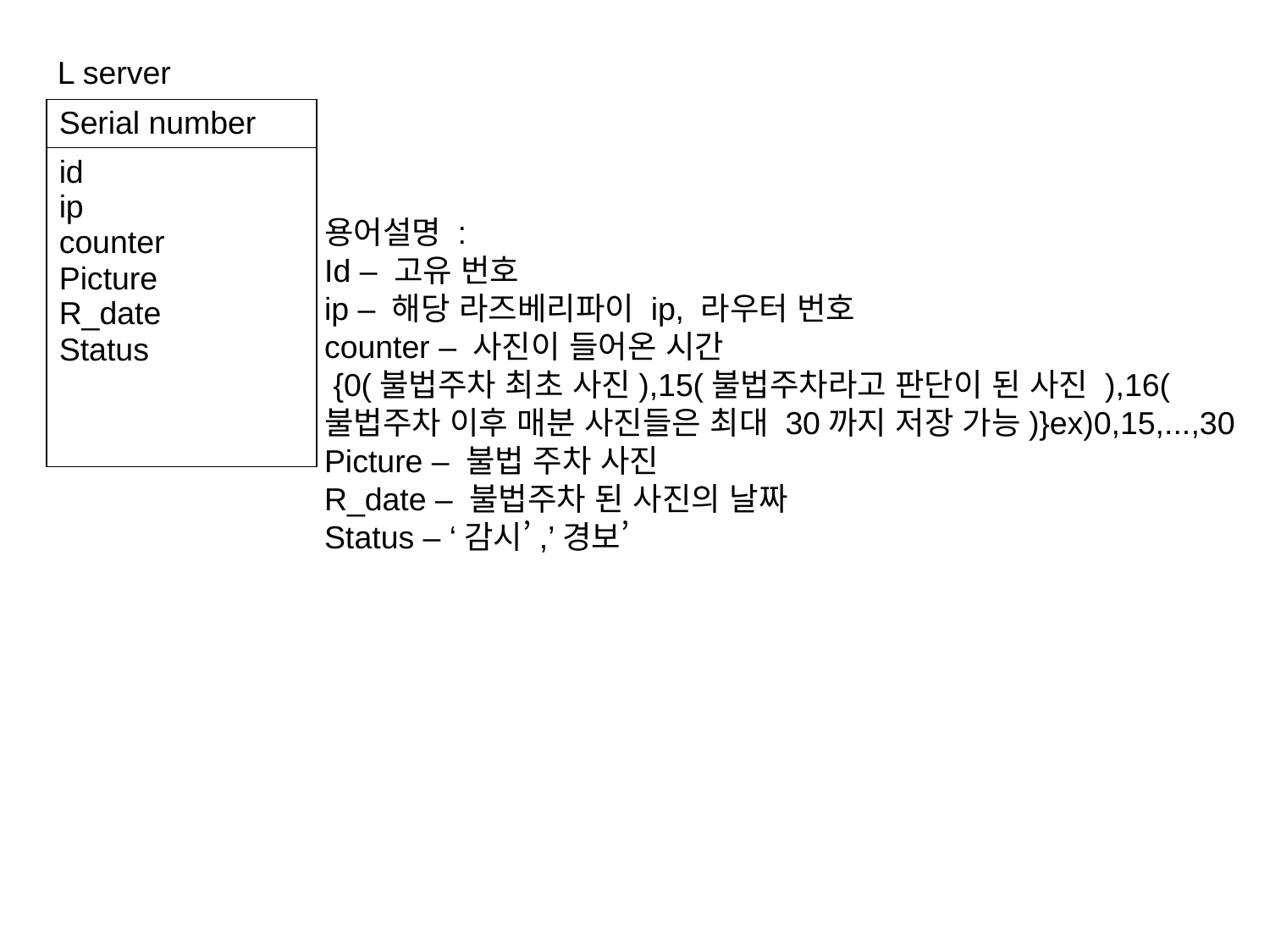

L server
| Serial number |
| --- |
| id ip counter Picture R\_date Status |
용어설명 :
Id – 고유 번호
ip – 해당 라즈베리파이 ip, 라우터 번호
counter – 사진이 들어온 시간
 {0(불법주차 최초 사진),15(불법주차라고 판단이 된 사진 ),16(불법주차 이후 매분 사진들은 최대 30까지 저장 가능)}ex)0,15,...,30
Picture – 불법 주차 사진
R_date – 불법주차 된 사진의 날짜
Status – ‘감시’,’경보’